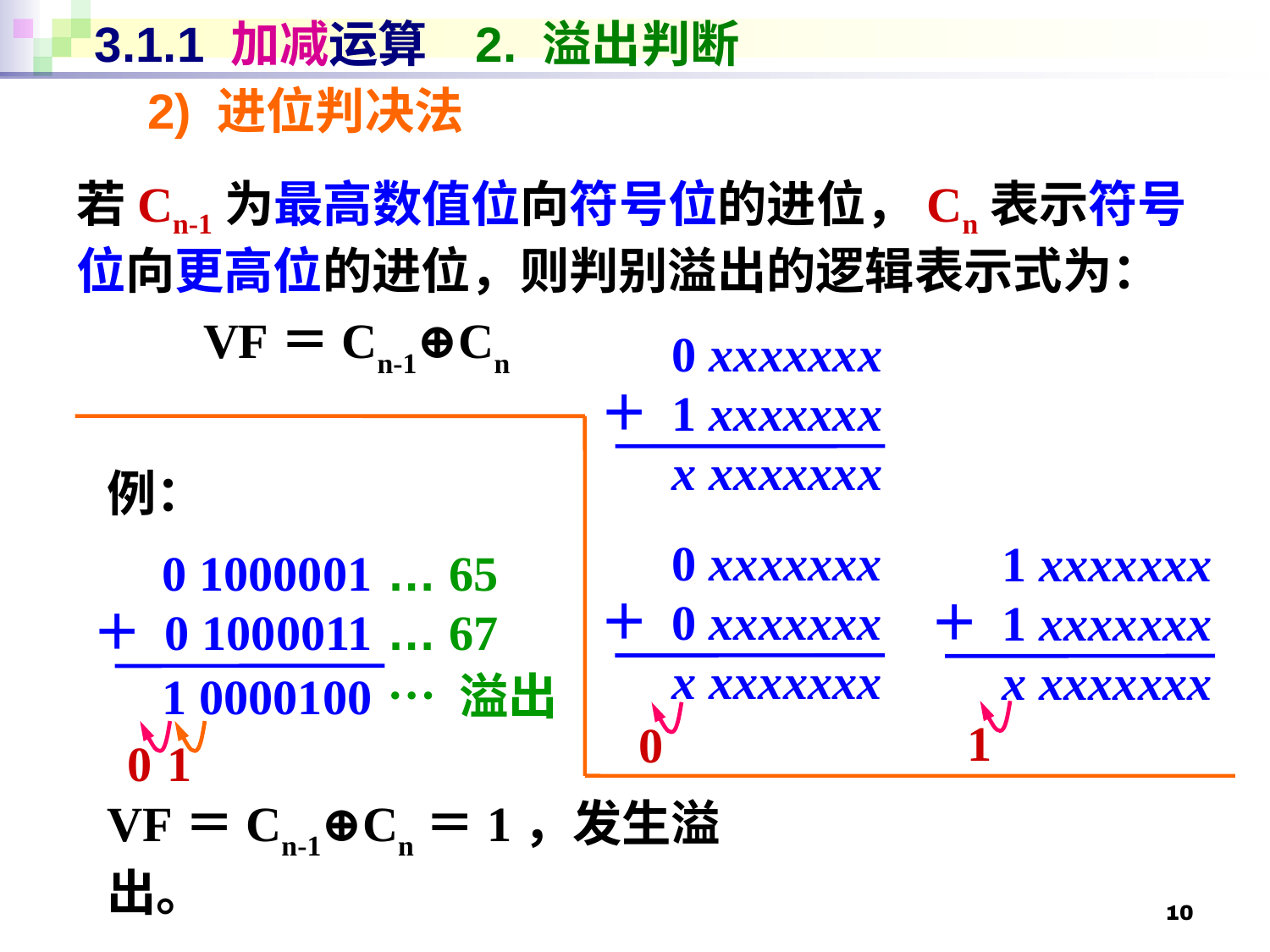

# 3.1.1 加减运算	2. 溢出判断
2) 进位判决法
若Cn-1为最高数值位向符号位的进位，Cn表示符号位向更高位的进位，则判别溢出的逻辑表示式为：
	VF＝Cn-1⊕Cn
0 xxxxxxx
＋ 1 xxxxxxx
x xxxxxxx

例：
0 xxxxxxx
＋ 0 xxxxxxx
x xxxxxxx

1 xxxxxxx
＋ 1 xxxxxxx
x xxxxxxx

0 1000001
＋ 0 1000011
1 0000100
… 65
… 67
… 溢出

1
0

0
1

VF＝Cn-1⊕Cn＝1，发生溢出。
10